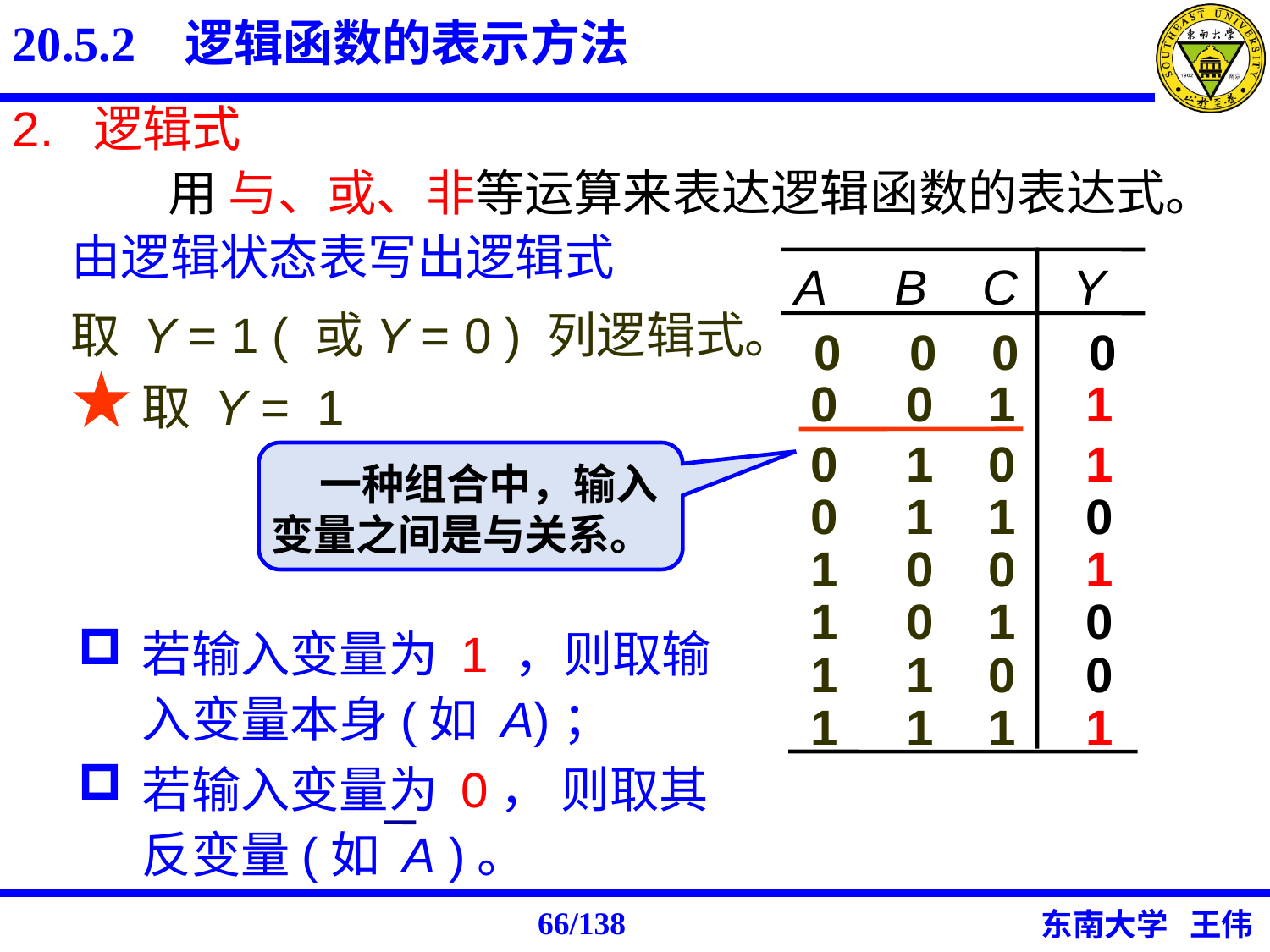

20.5.2   逻辑函数的表示方法
2.  逻辑式
         用 与、或、非等运算来表达逻辑函数的表达式。
由逻辑状态表写出逻辑式
   A     B    C    Y

0     0    1     1
0     1    0     1
0     1    1     0
1     0    0     1
1     0    1     0
1     1    0     0
1     1    1     1
      0     0    0     0

取 Y = 1 ( 或Y = 0 ) 列逻辑式。
取 Y =  1

    一种组合中，输入变量之间是与关系。
若输入变量为 1 ，则取输入变量本身(如 A)；
若输入变量为 0， 则取其反变量(如 A )。